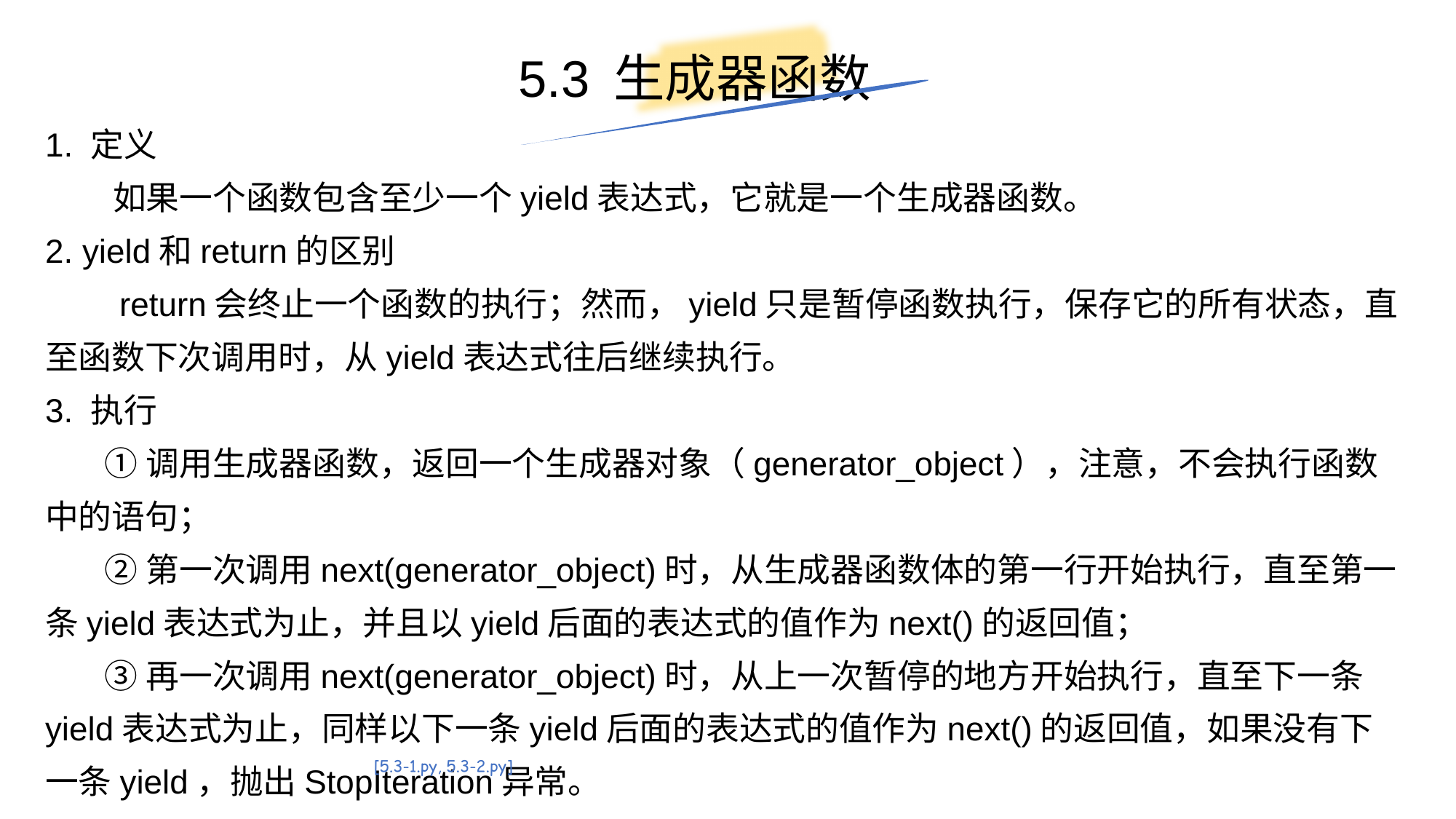

# 5.3 生成器函数
1. 定义
        如果一个函数包含至少一个yield表达式，它就是一个生成器函数。
2. yield和return的区别
        return会终止一个函数的执行；然而，yield只是暂停函数执行，保存它的所有状态，直至函数下次调用时，从yield表达式往后继续执行。
3. 执行
        ①调用生成器函数，返回一个生成器对象（generator_object），注意，不会执行函数中的语句；
        ②第一次调用next(generator_object)时，从生成器函数体的第一行开始执行，直至第一条yield表达式为止，并且以yield后面的表达式的值作为next()的返回值；
        ③再一次调用next(generator_object)时，从上一次暂停的地方开始执行，直至下一条yield表达式为止，同样以下一条yield后面的表达式的值作为next()的返回值，如果没有下一条yield，抛出StopIteration异常。

[5.3-1.py, 5.3-2.py]